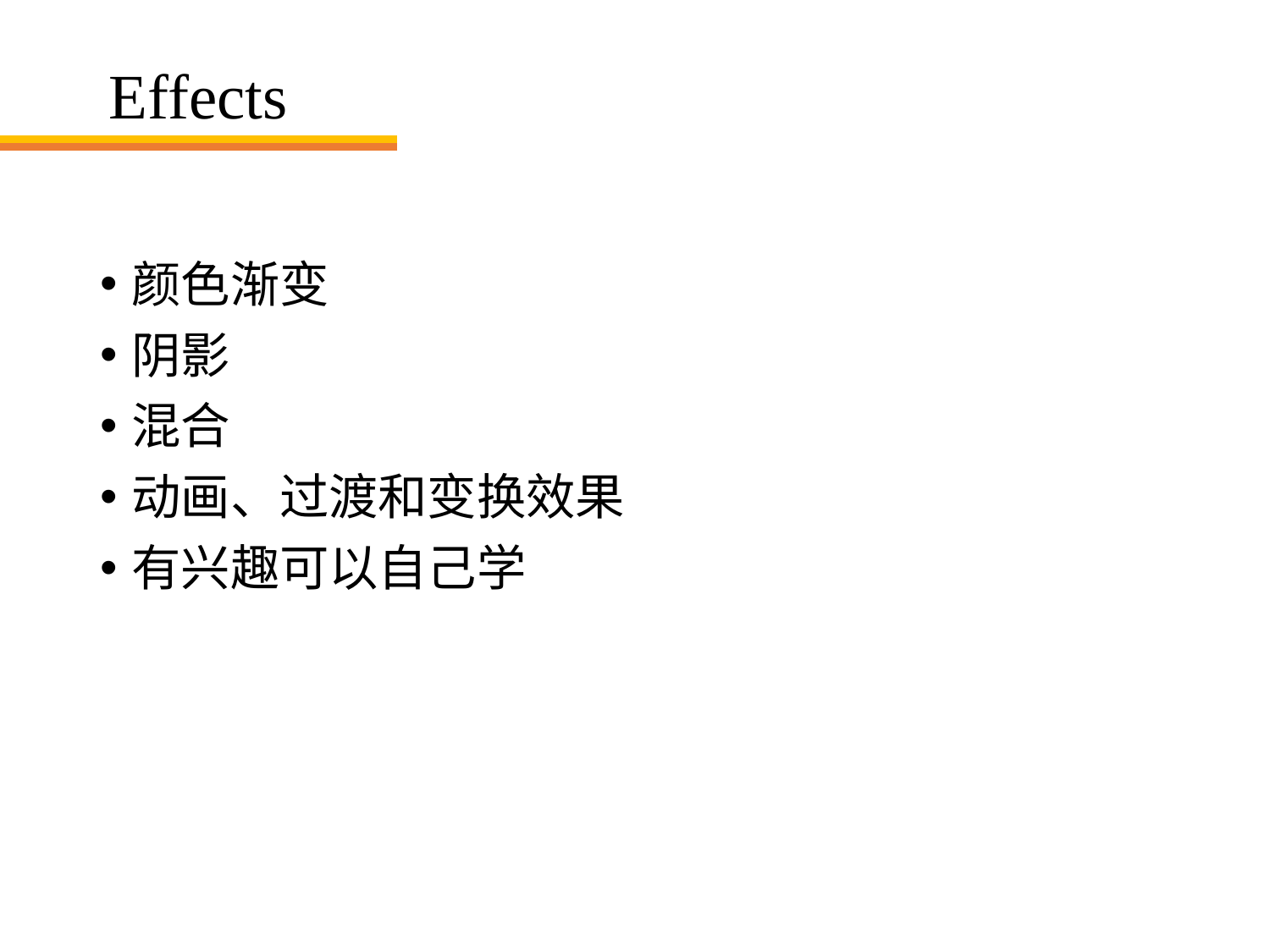

# Effects
颜色渐变
阴影
混合
动画、过渡和变换效果
有兴趣可以自己学